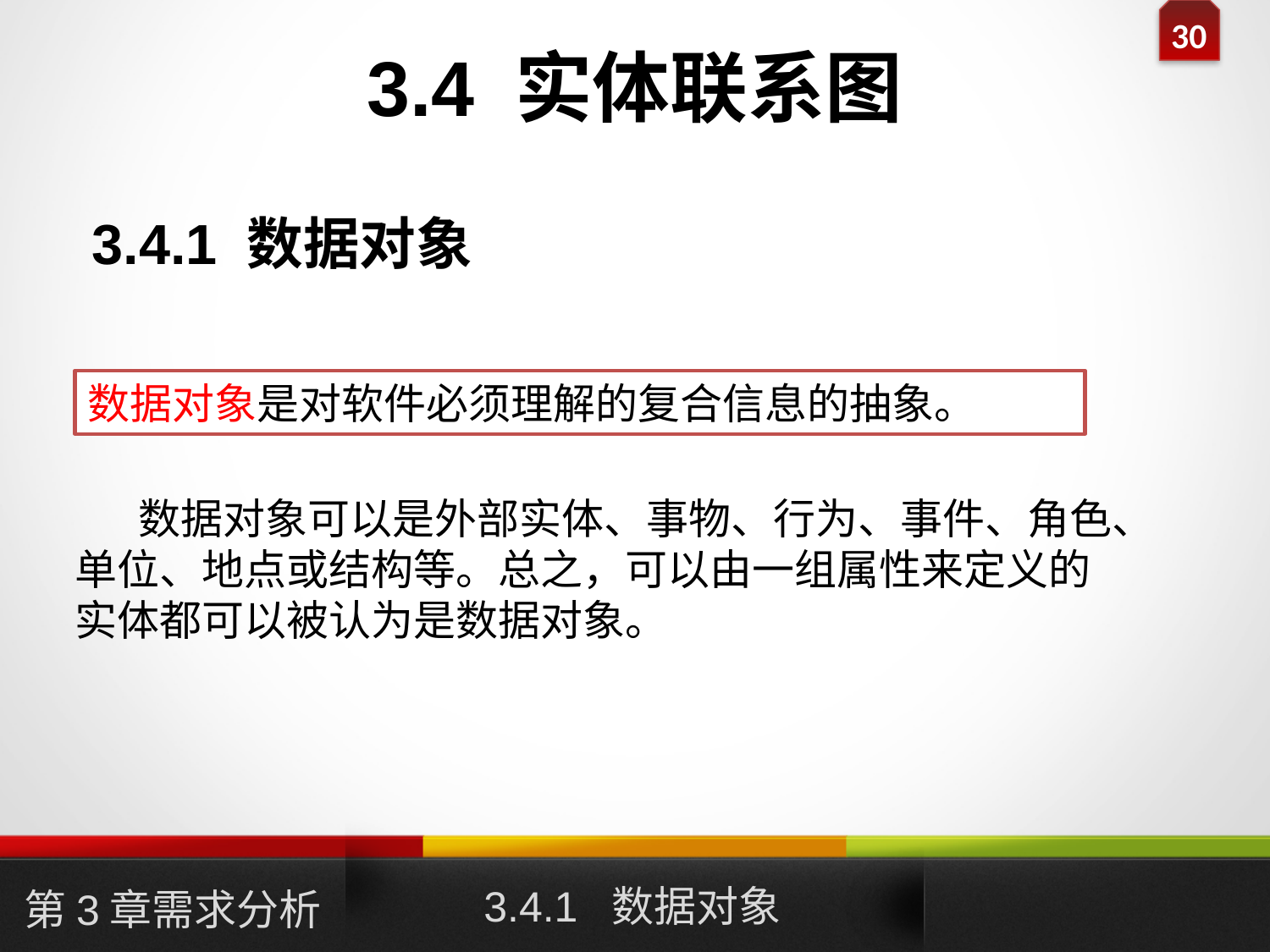

# 3.4 实体联系图
3.4.1 数据对象
数据对象是对软件必须理解的复合信息的抽象。
数据对象可以是外部实体、事物、行为、事件、角色、单位、地点或结构等。总之，可以由一组属性来定义的实体都可以被认为是数据对象。
3.4.1  数据对象
第3章需求分析